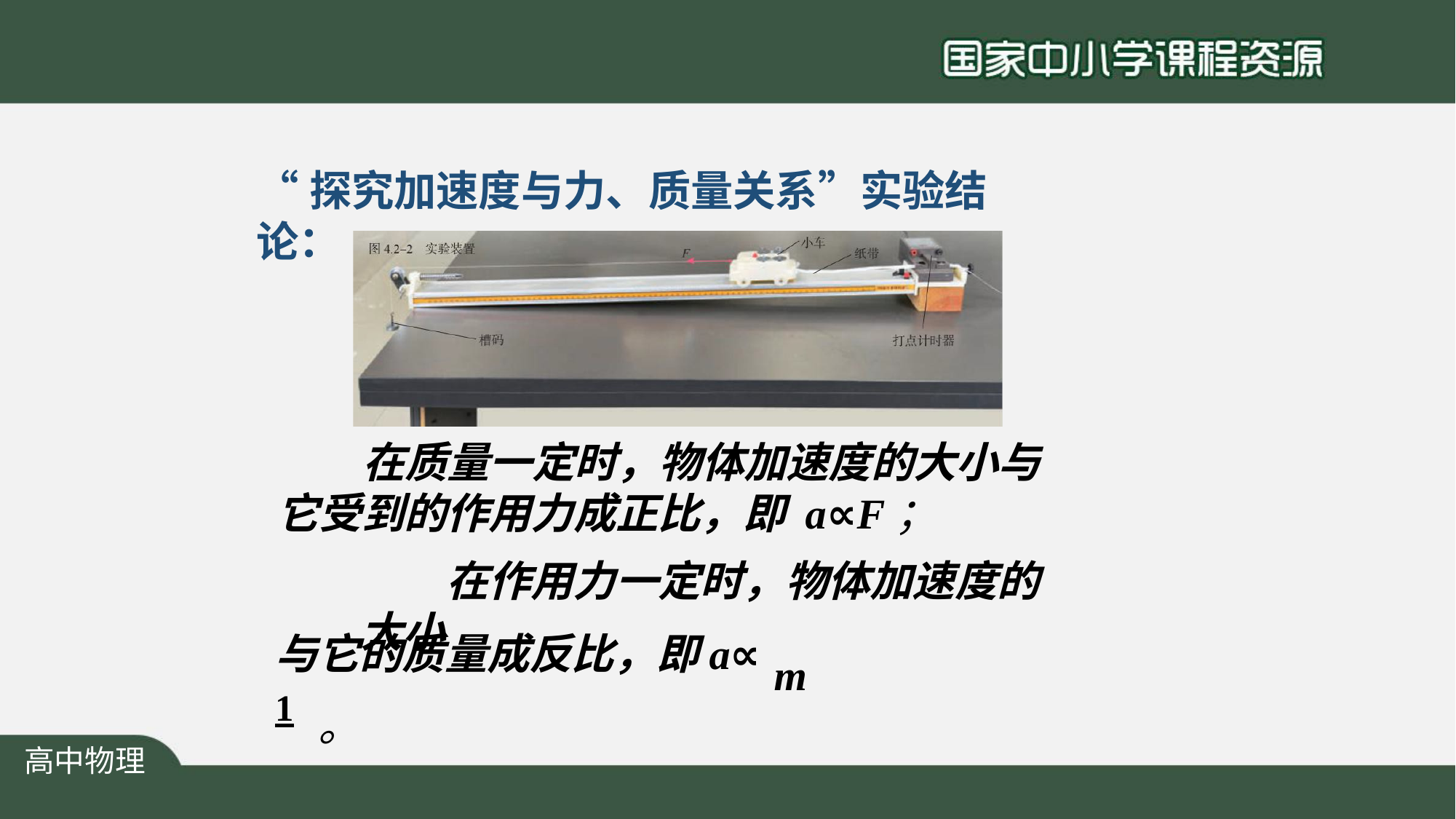

# “探究加速度与力、质量关系”实验结论：

在质量一定时，物体加速度的大小与 它受到的作用力成正比，即 a∝F；
在作用力一定时，物体加速度的大小
与它的质量成反比，即a∝ 1 。
m
高中物理